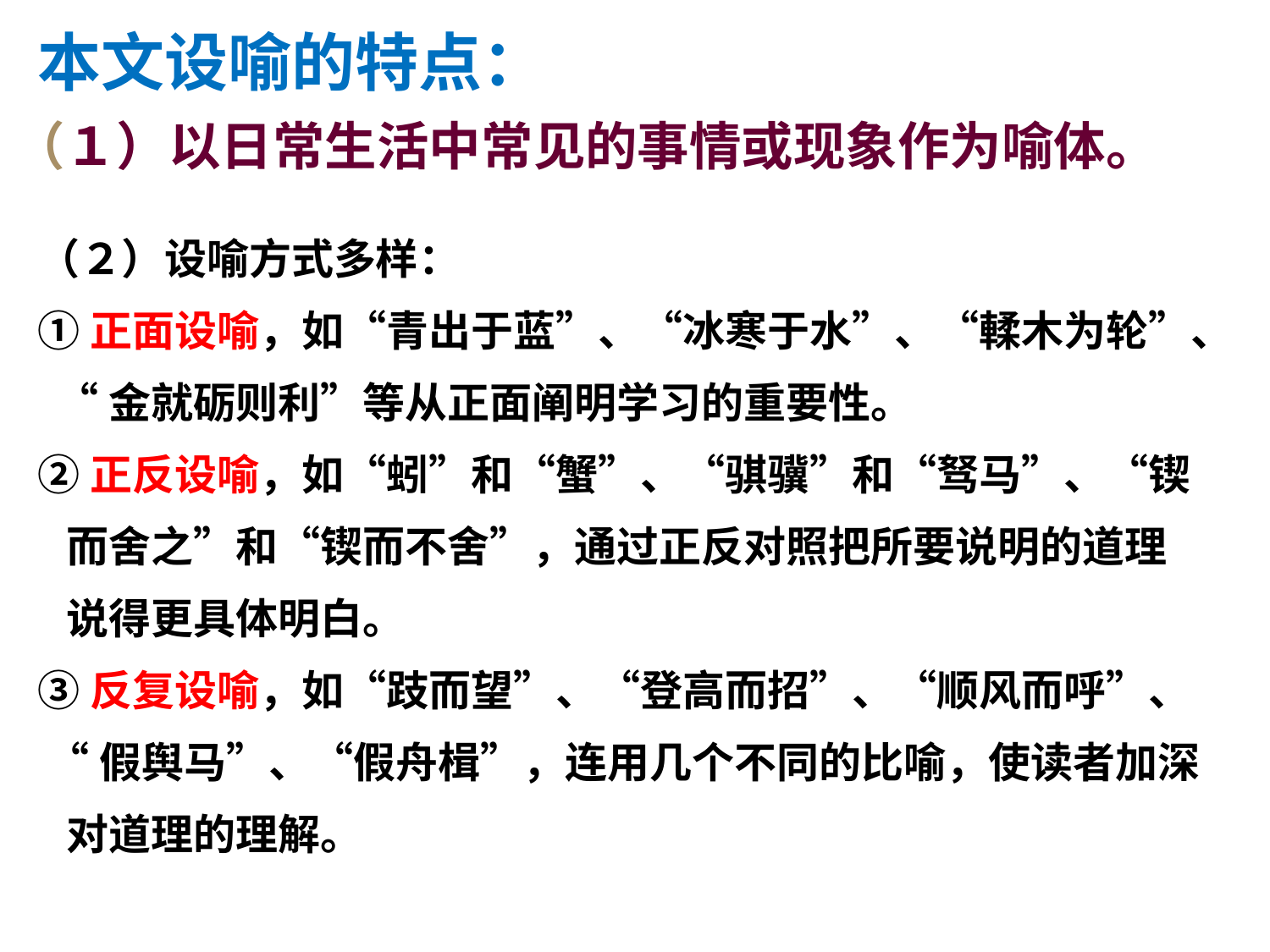

本文设喻的特点：
# （１）以日常生活中常见的事情或现象作为喻体。
（２）设喻方式多样：
①正面设喻，如“青出于蓝”、“冰寒于水”、“輮木为轮”、
  “金就砺则利”等从正面阐明学习的重要性。
②正反设喻，如“蚓”和“蟹”、“骐骥”和“驽马”、“锲
  而舍之”和“锲而不舍”，通过正反对照把所要说明的道理
  说得更具体明白。
③反复设喻，如“跂而望”、“登高而招”、“顺风而呼”、
 “假舆马”、“假舟楫”，连用几个不同的比喻，使读者加深
  对道理的理解。